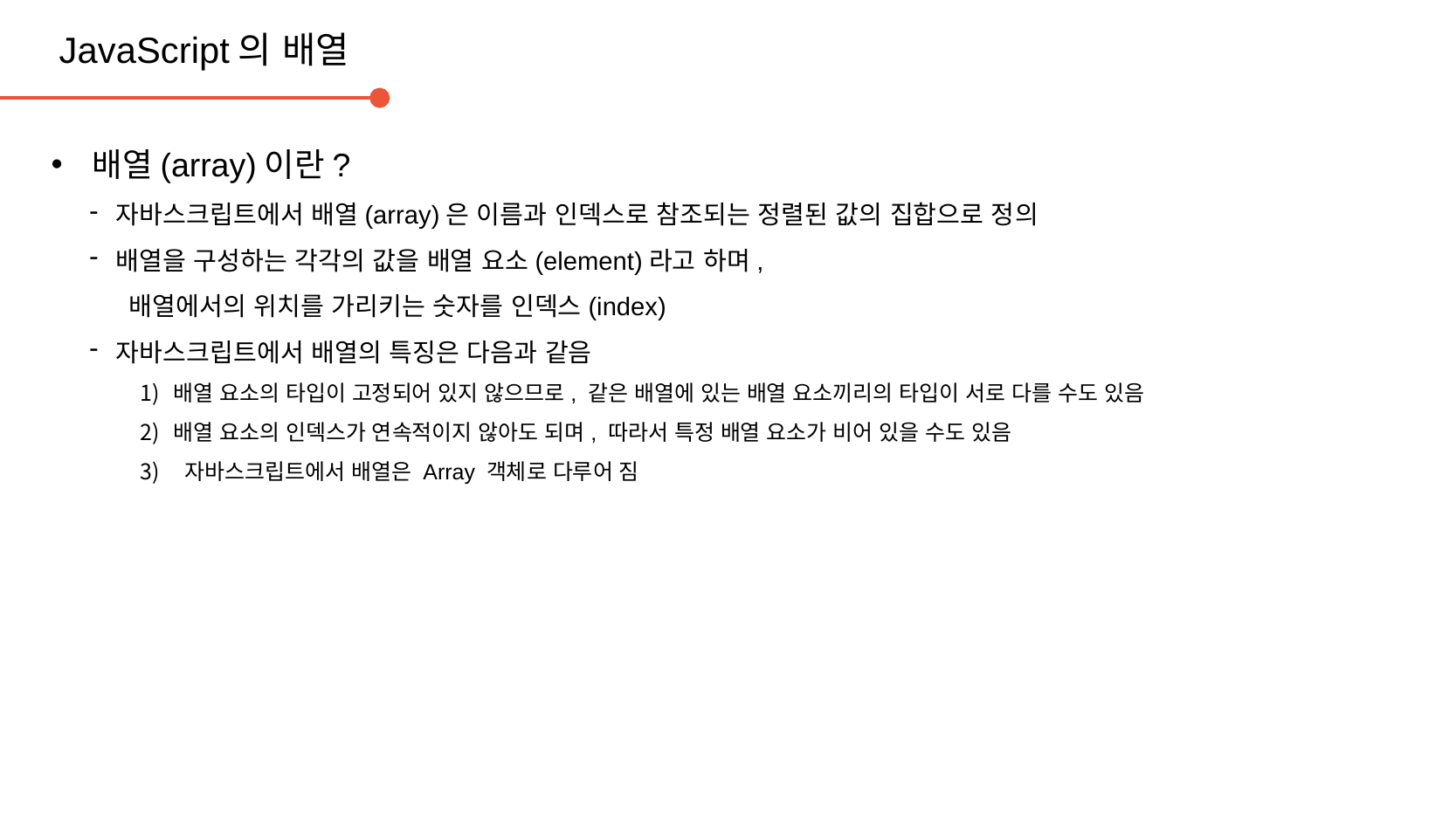

JavaScript의 배열
배열(array)이란?
자바스크립트에서 배열(array)은 이름과 인덱스로 참조되는 정렬된 값의 집합으로 정의
배열을 구성하는 각각의 값을 배열 요소(element)라고 하며,
 배열에서의 위치를 가리키는 숫자를 인덱스(index)
자바스크립트에서 배열의 특징은 다음과 같음
배열 요소의 타입이 고정되어 있지 않으므로, 같은 배열에 있는 배열 요소끼리의 타입이 서로 다를 수도 있음
배열 요소의 인덱스가 연속적이지 않아도 되며, 따라서 특정 배열 요소가 비어 있을 수도 있음
 자바스크립트에서 배열은 Array 객체로 다루어 짐